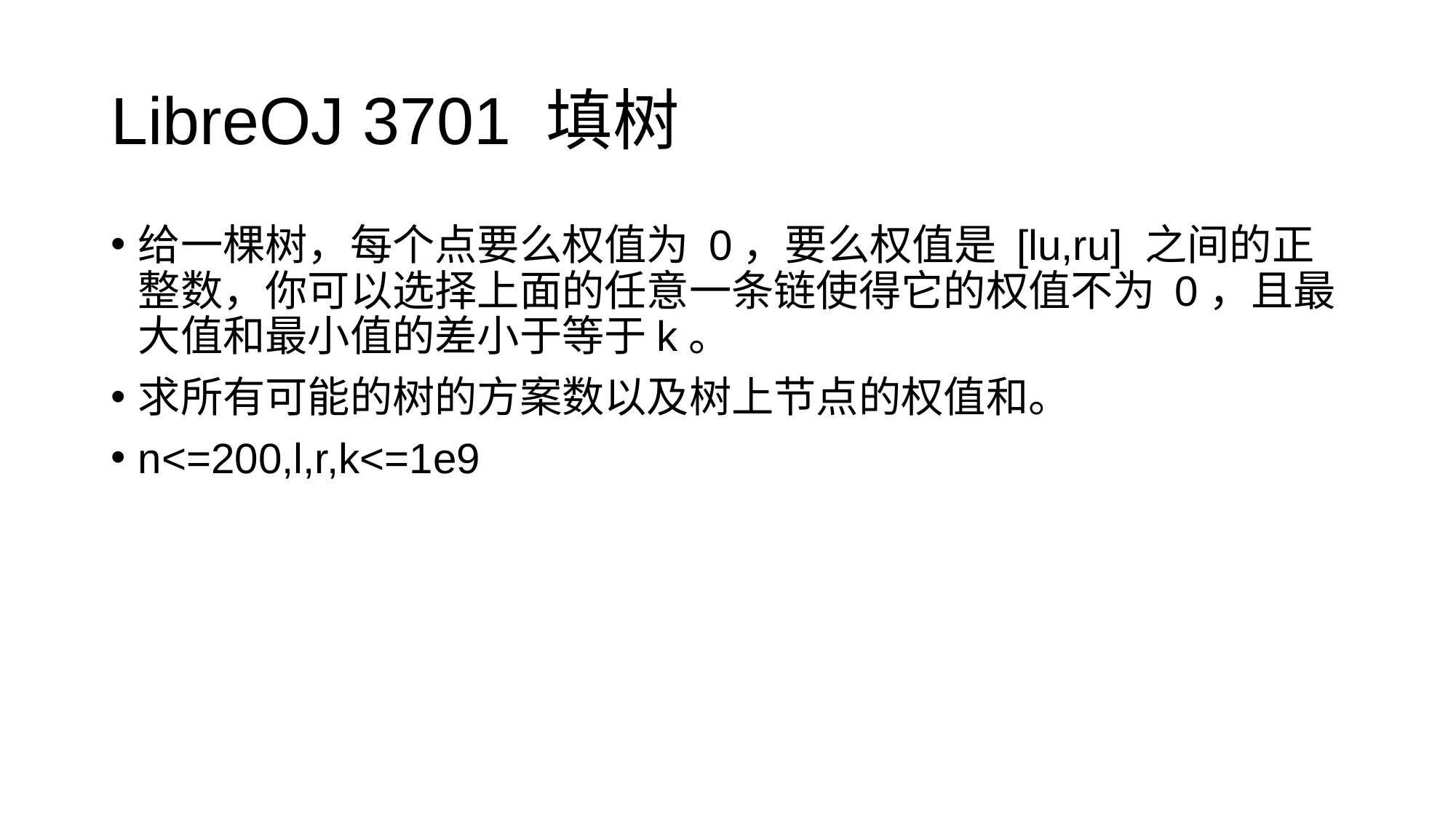

# LibreOJ 3701 填树
给一棵树，每个点要么权值为 0，要么权值是 [lu,ru] 之间的正整数，你可以选择上面的任意一条链使得它的权值不为 0，且最大值和最小值的差小于等于k。
求所有可能的树的方案数以及树上节点的权值和。
n<=200,l,r,k<=1e9